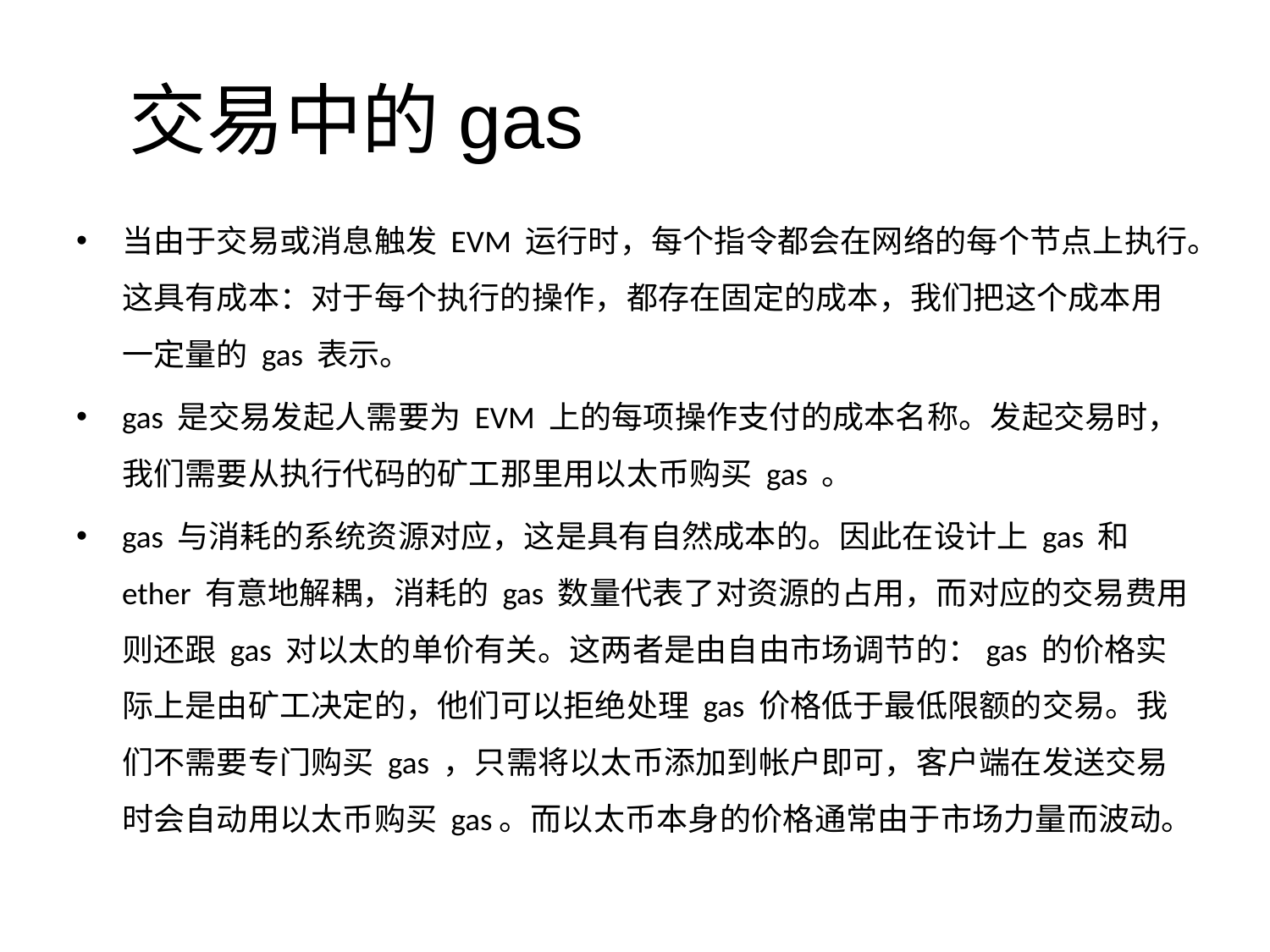

# 交易中的gas
当由于交易或消息触发 EVM 运行时，每个指令都会在网络的每个节点上执行。这具有成本：对于每个执行的操作，都存在固定的成本，我们把这个成本用一定量的 gas 表示。
gas 是交易发起人需要为 EVM 上的每项操作支付的成本名称。发起交易时，我们需要从执行代码的矿工那里用以太币购买 gas 。
gas 与消耗的系统资源对应，这是具有自然成本的。因此在设计上 gas 和ether 有意地解耦，消耗的 gas 数量代表了对资源的占用，而对应的交易费用则还跟 gas 对以太的单价有关。这两者是由自由市场调节的：gas 的价格实际上是由矿工决定的，他们可以拒绝处理 gas 价格低于最低限额的交易。我们不需要专门购买 gas ，只需将以太币添加到帐户即可，客户端在发送交易时会自动用以太币购买 gas。而以太币本身的价格通常由于市场力量而波动。